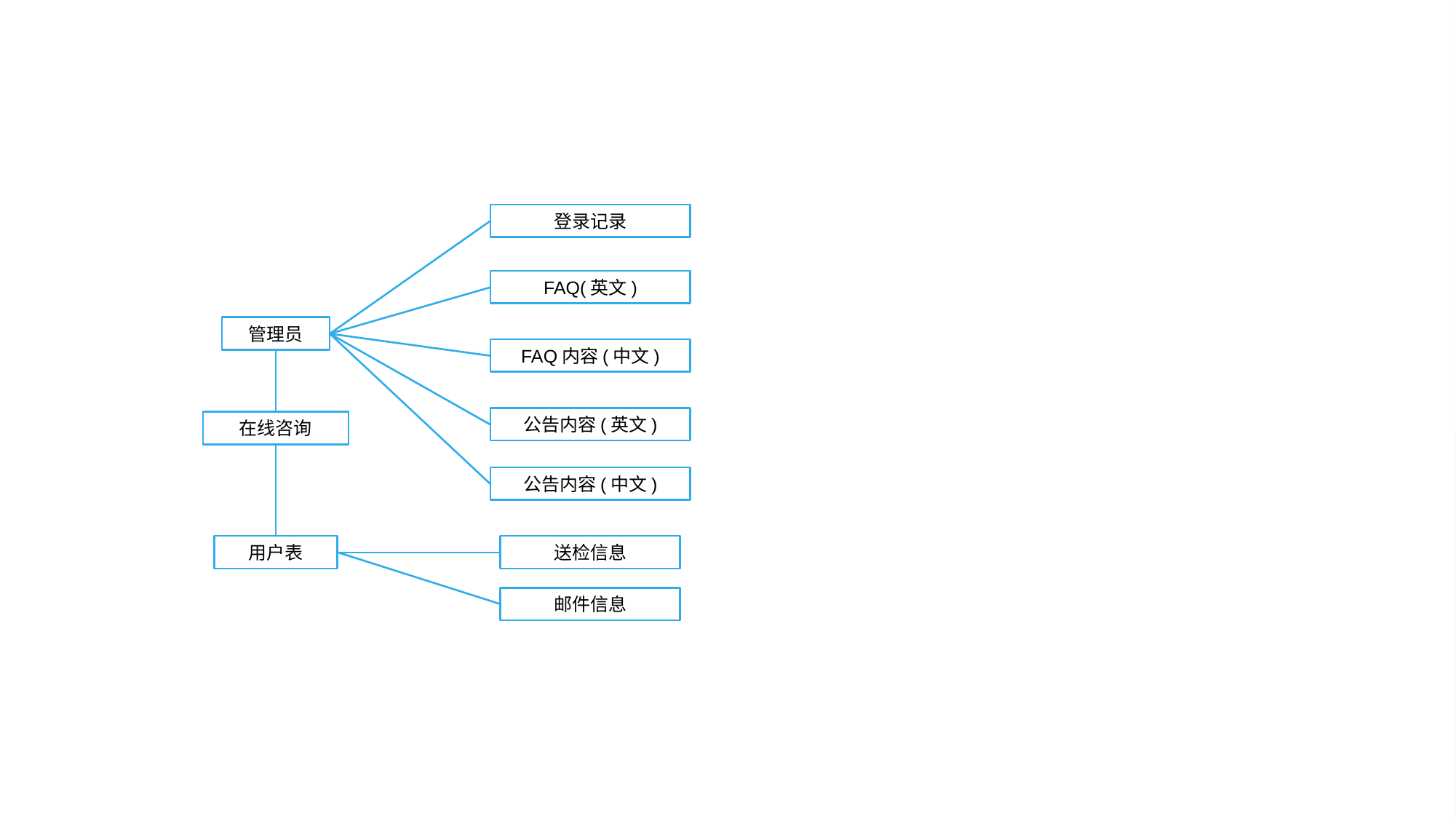

登录记录
FAQ(英文)
管理员
FAQ内容(中文)
公告内容(英文)
在线咨询
公告内容(中文)
用户表
送检信息
邮件信息